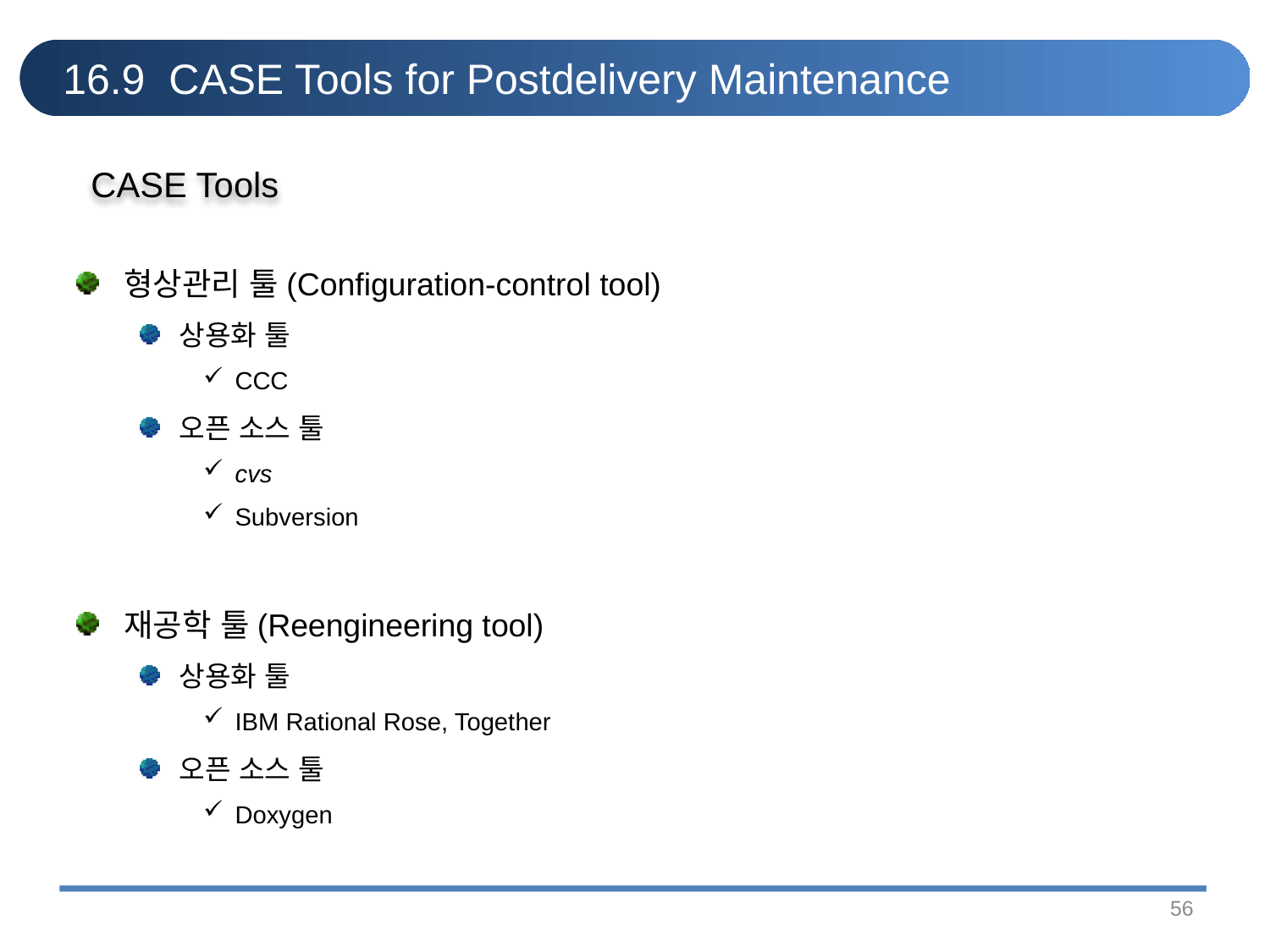

# 16.9  CASE Tools for Postdelivery Maintenance
CASE Tools
형상관리 툴(Configuration-control tool)
상용화 툴
CCC
오픈 소스 툴
cvs
Subversion

재공학 툴(Reengineering tool)
상용화 툴
IBM Rational Rose, Together
오픈 소스 툴
Doxygen

56